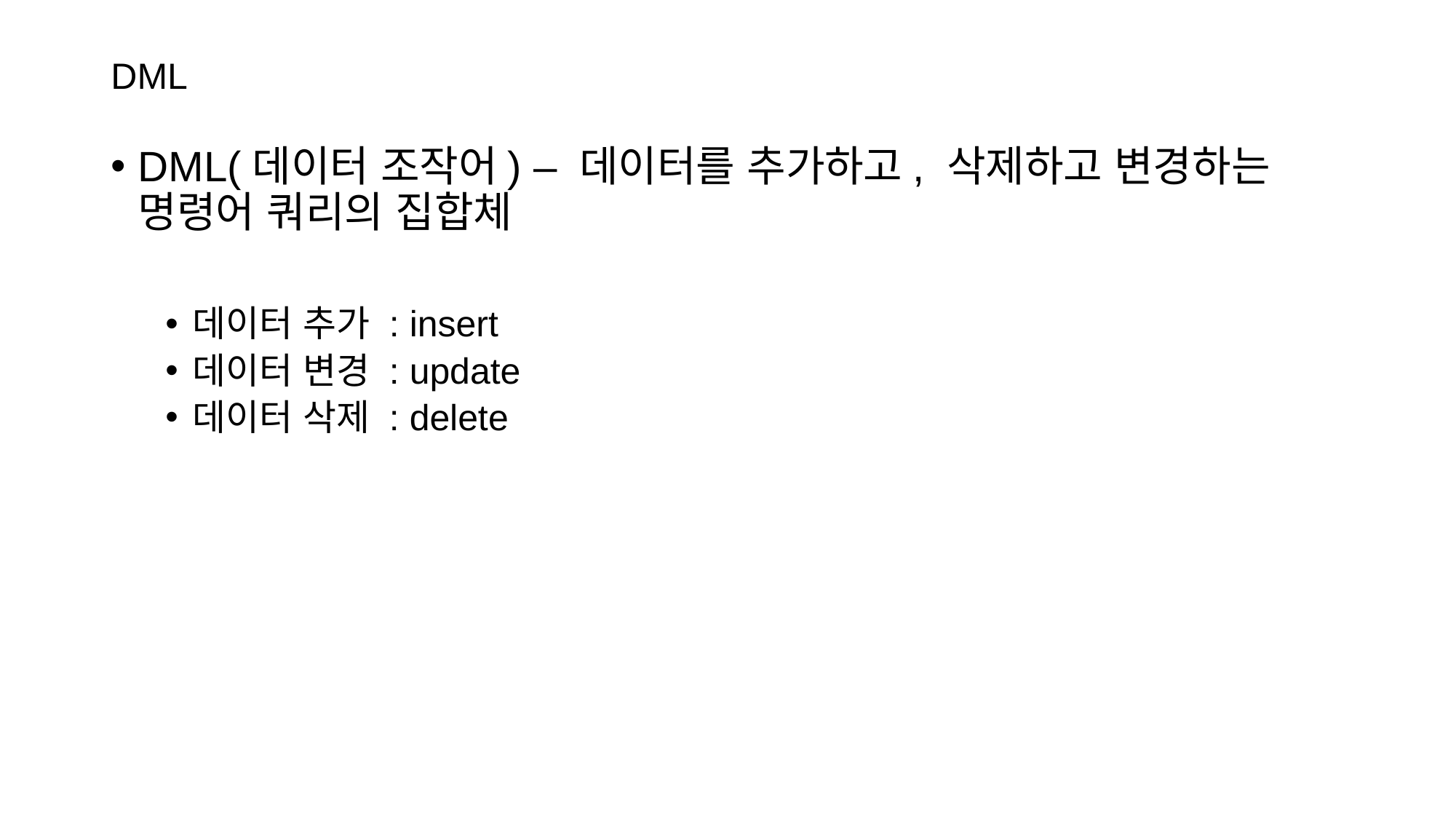

# DML
DML(데이터 조작어) – 데이터를 추가하고, 삭제하고 변경하는 명령어 쿼리의 집합체

데이터 추가 : insert
데이터 변경 : update
데이터 삭제 : delete